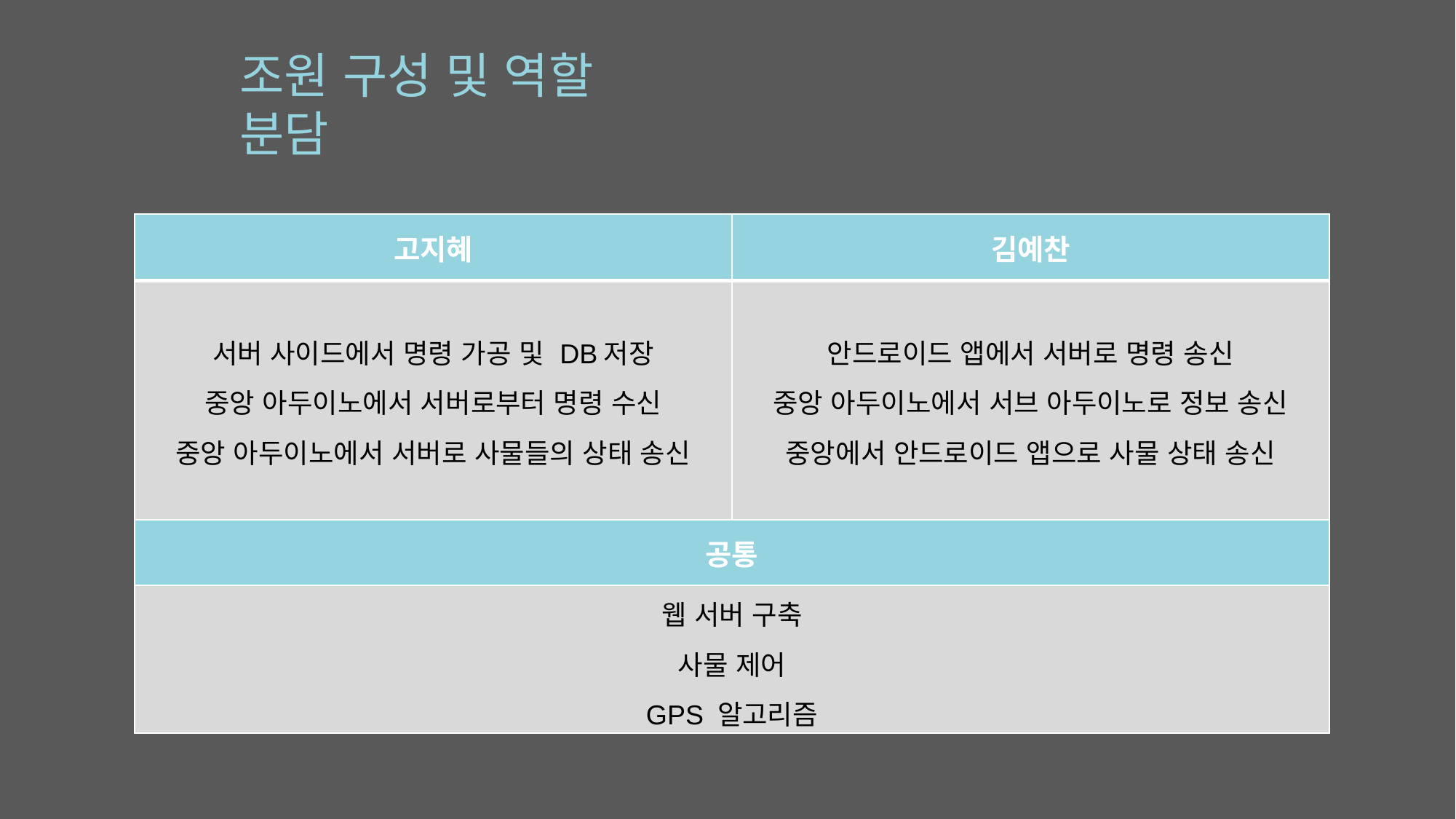

조원 구성 및 역할 분담
| 고지혜 | 김예찬 |
| --- | --- |
| 서버 사이드에서 명령 가공 및 DB저장 중앙 아두이노에서 서버로부터 명령 수신 중앙 아두이노에서 서버로 사물들의 상태 송신 | 안드로이드 앱에서 서버로 명령 송신 중앙 아두이노에서 서브 아두이노로 정보 송신 중앙에서 안드로이드 앱으로 사물 상태 송신 |
| 공통 |  |
| 웹 서버 구축 사물 제어 GPS 알고리즘 |  |